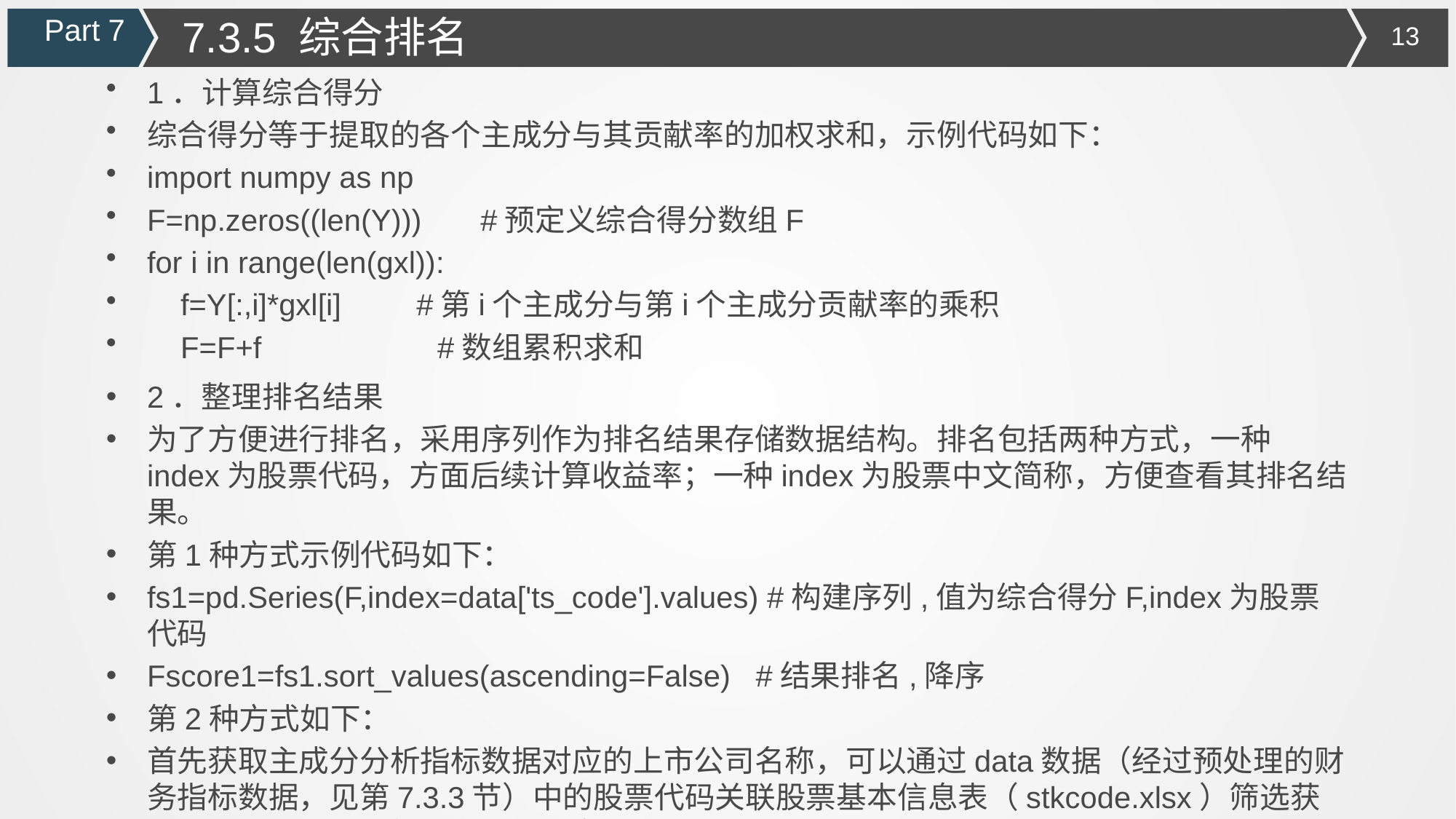

7.3.5 综合排名
Part 7
1．计算综合得分
综合得分等于提取的各个主成分与其贡献率的加权求和，示例代码如下：
import numpy as np
F=np.zeros((len(Y)))       #预定义综合得分数组F
for i in range(len(gxl)):
    f=Y[:,i]*gxl[i]         #第i个主成分与第i个主成分贡献率的乘积
    F=F+f                     #数组累积求和
2．整理排名结果
为了方便进行排名，采用序列作为排名结果存储数据结构。排名包括两种方式，一种index为股票代码，方面后续计算收益率；一种index为股票中文简称，方便查看其排名结果。
第1种方式示例代码如下：
fs1=pd.Series(F,index=data['ts_code'].values) #构建序列,值为综合得分F,index为股票代码
Fscore1=fs1.sort_values(ascending=False)   #结果排名,降序
第2种方式如下：
首先获取主成分分析指标数据对应的上市公司名称，可以通过data数据（经过预处理的财务指标数据，见第7.3.3节）中的股票代码关联股票基本信息表（stkcode.xlsx）筛选获得。stkcode.xlsx数据表详细信息如表7-2所示。